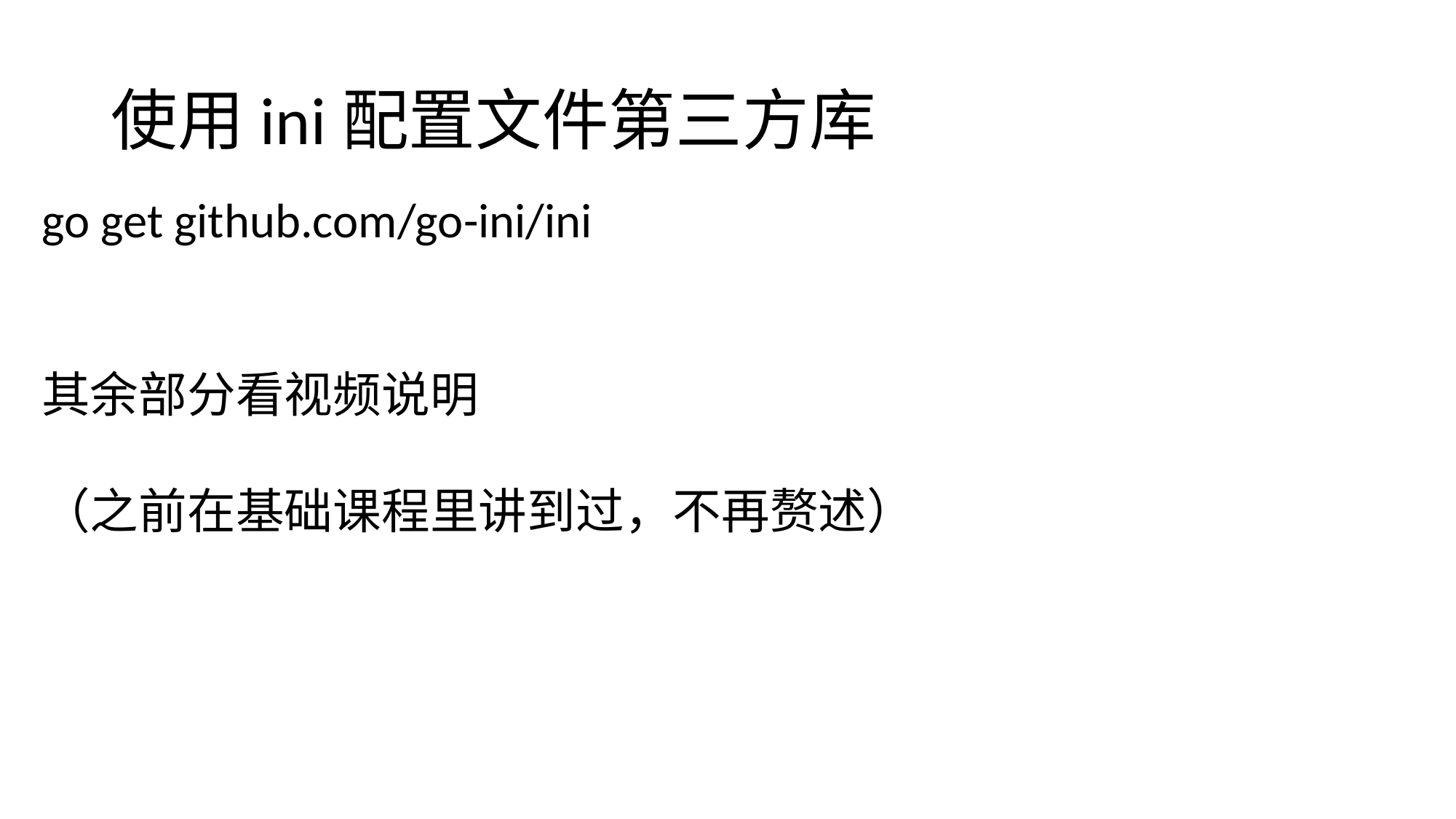

# 使用ini配置文件第三方库
go get github.com/go-ini/ini

其余部分看视频说明

（之前在基础课程里讲到过，不再赘述）